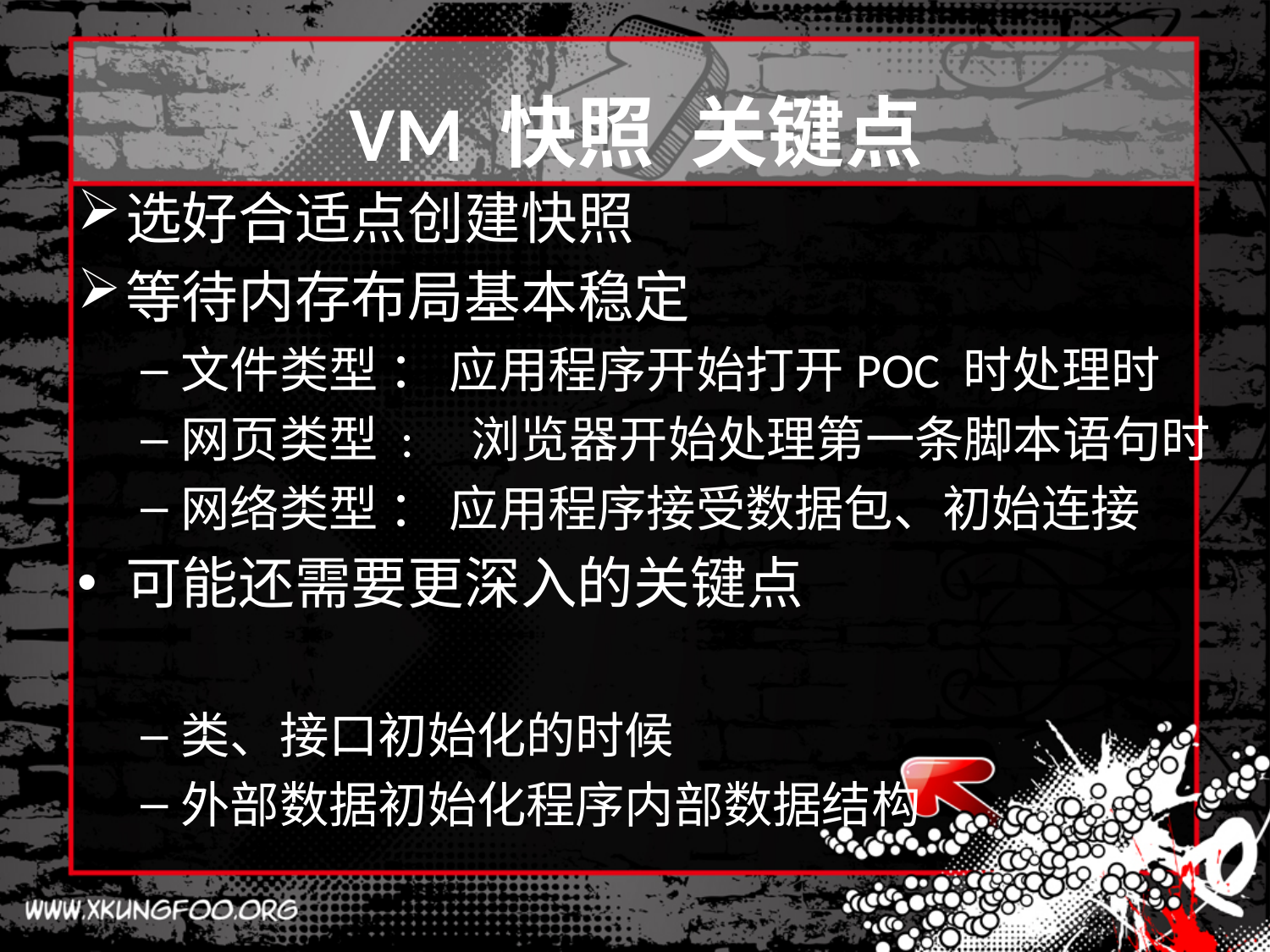

# VM 快照  关键点
选好合适点创建快照
等待内存布局基本稳定
文件类型 ： 应用程序开始打开POC 时处理时
网页类型 :    浏览器开始处理第一条脚本语句时
网络类型 ： 应用程序接受数据包、初始连接
可能还需要更深入的关键点

类、接口初始化的时候
外部数据初始化程序内部数据结构